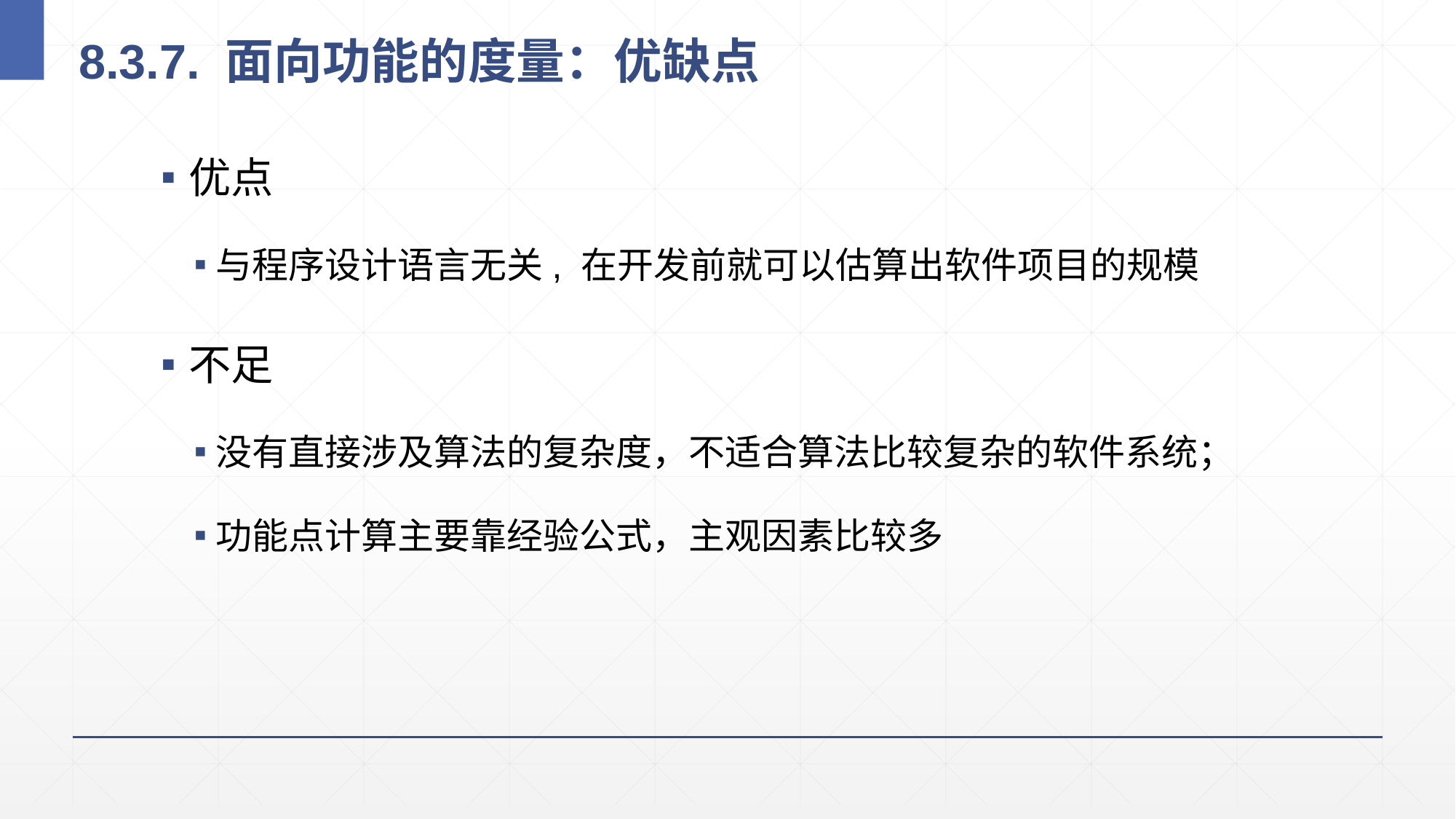

# 8.3.7. 面向功能的度量：优缺点
优点
与程序设计语言无关, 在开发前就可以估算出软件项目的规模
不足
没有直接涉及算法的复杂度，不适合算法比较复杂的软件系统；
功能点计算主要靠经验公式，主观因素比较多